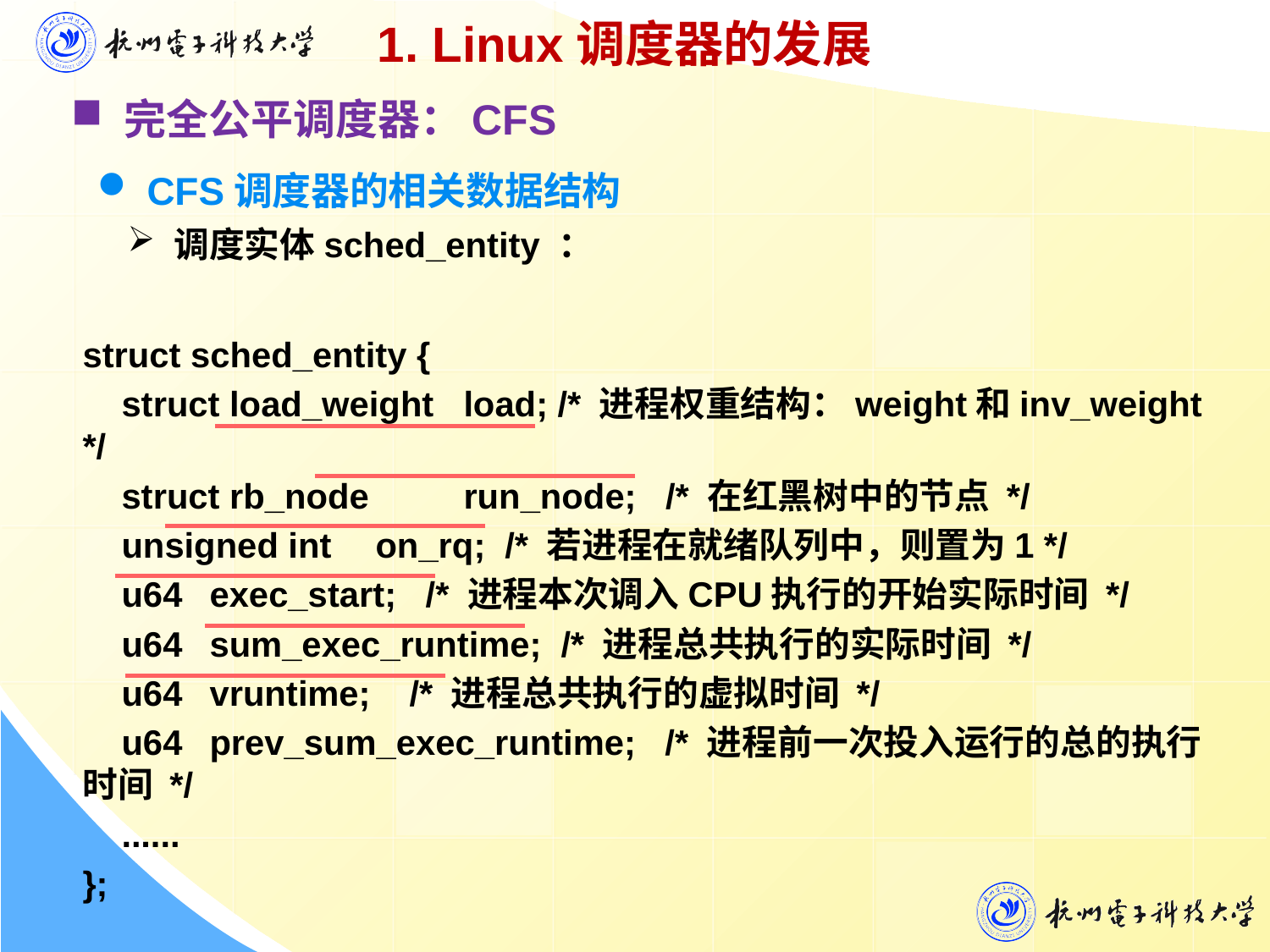

1. Linux调度器的发展
 完全公平调度器：CFS
 CFS调度器的相关数据结构
 调度实体sched_entity ：
struct sched_entity {
    struct load_weight	load; /* 进程权重结构：weight和inv_weight */
    struct rb_node	run_node;   /* 在红黑树中的节点 */
    unsigned int	    on_rq;  /* 若进程在就绪队列中，则置为1 */
    u64	exec_start;   /* 进程本次调入CPU执行的开始实际时间 */
    u64	sum_exec_runtime;  /* 进程总共执行的实际时间 */
    u64	vruntime;    /* 进程总共执行的虚拟时间 */
    u64	prev_sum_exec_runtime;   /* 进程前一次投入运行的总的执行时间 */
    ......
};